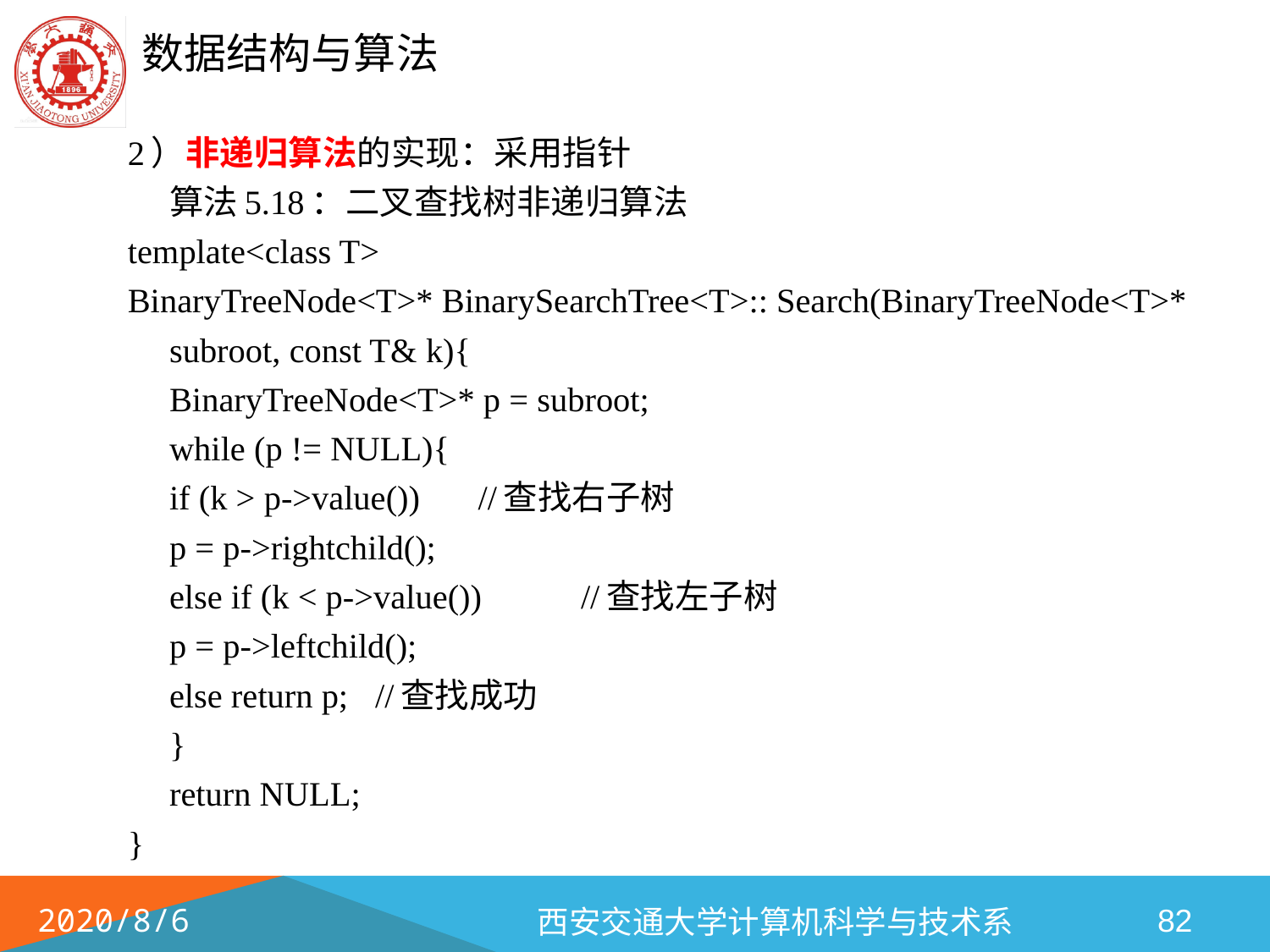

2）非递归算法的实现：采用指针
	算法5.18：二叉查找树非递归算法
template<class T>
BinaryTreeNode<T>* BinarySearchTree<T>:: Search(BinaryTreeNode<T>* subroot, const T& k){
	BinaryTreeNode<T>* p = subroot;
	while (p != NULL){
		if (k > p->value())		//查找右子树
			p = p->rightchild();
		else if (k < p->value())		//查找左子树
			p = p->leftchild();
		else return p;			//查找成功
	}
	return NULL;
}